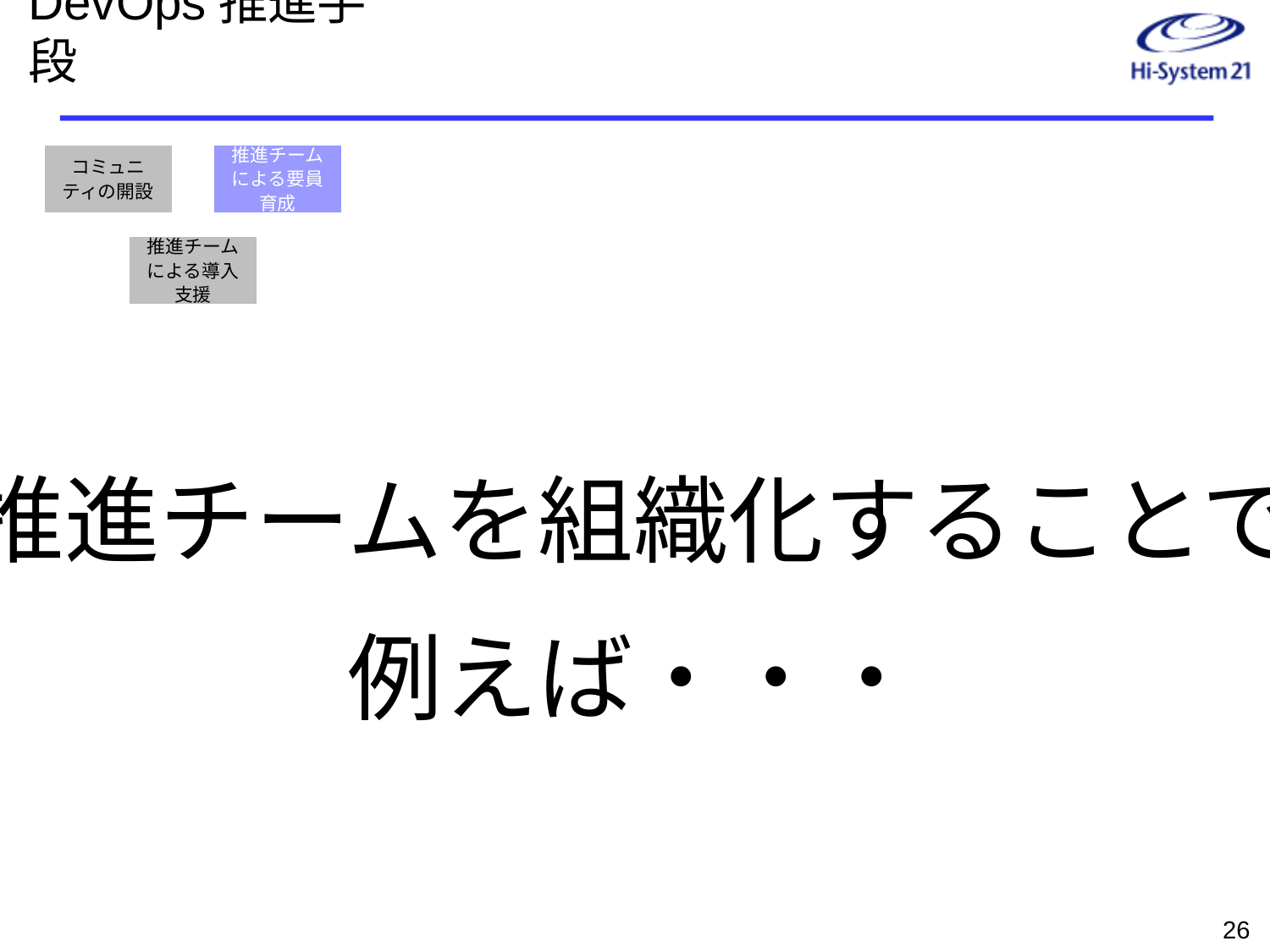

# DevOps推進手段
コミュニティの開設
推進チームによる要員育成
推進チームによる導入支援
推進チームを組織化することで
例えば・・・
26